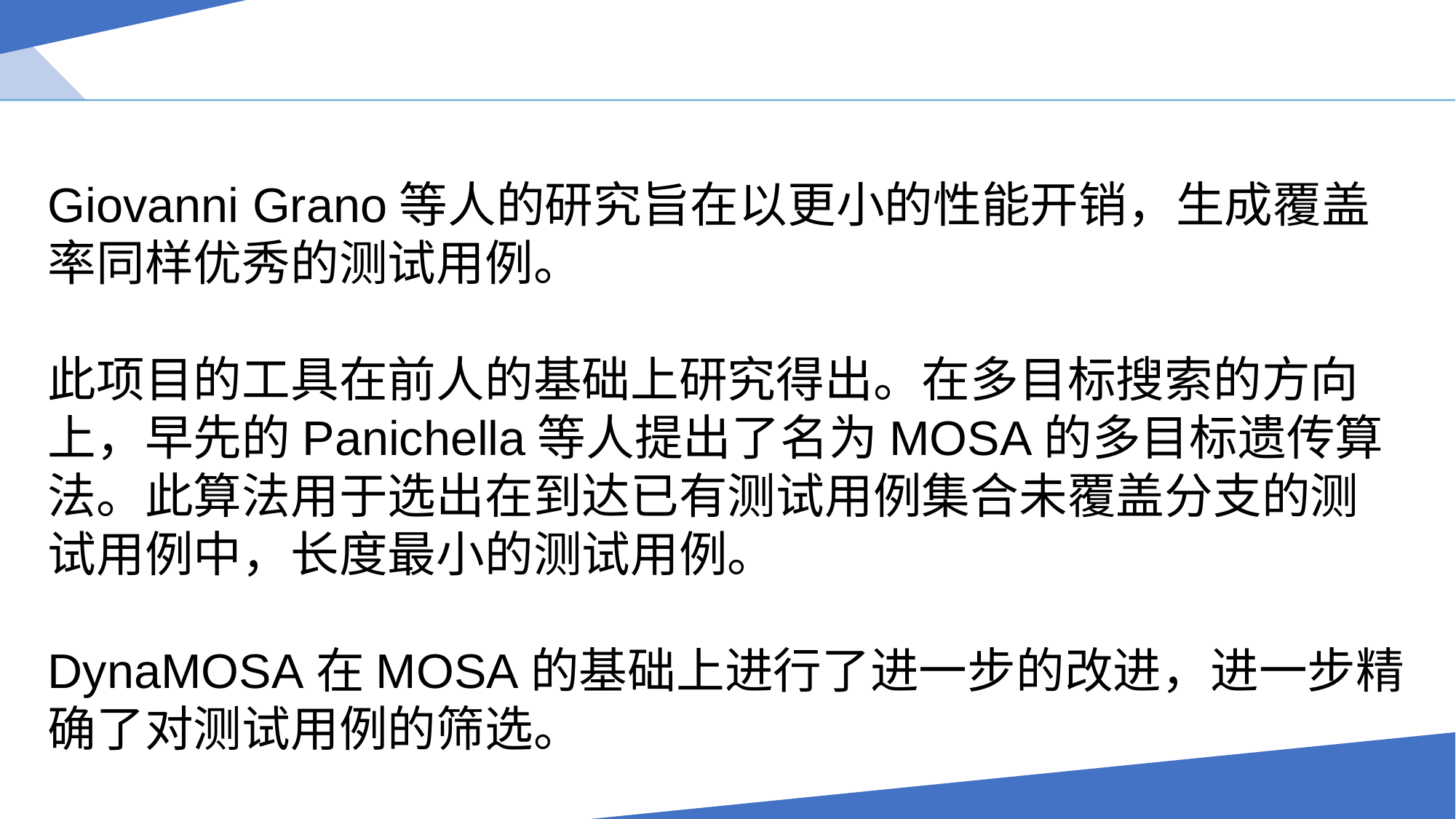

Giovanni Grano等人的研究旨在以更小的性能开销，生成覆盖率同样优秀的测试用例。

此项目的工具在前人的基础上研究得出。在多目标搜索的方向上，早先的Panichella等人提出了名为MOSA的多目标遗传算法。此算法用于选出在到达已有测试用例集合未覆盖分支的测试用例中，长度最小的测试用例。

DynaMOSA在MOSA的基础上进行了进一步的改进，进一步精确了对测试用例的筛选。